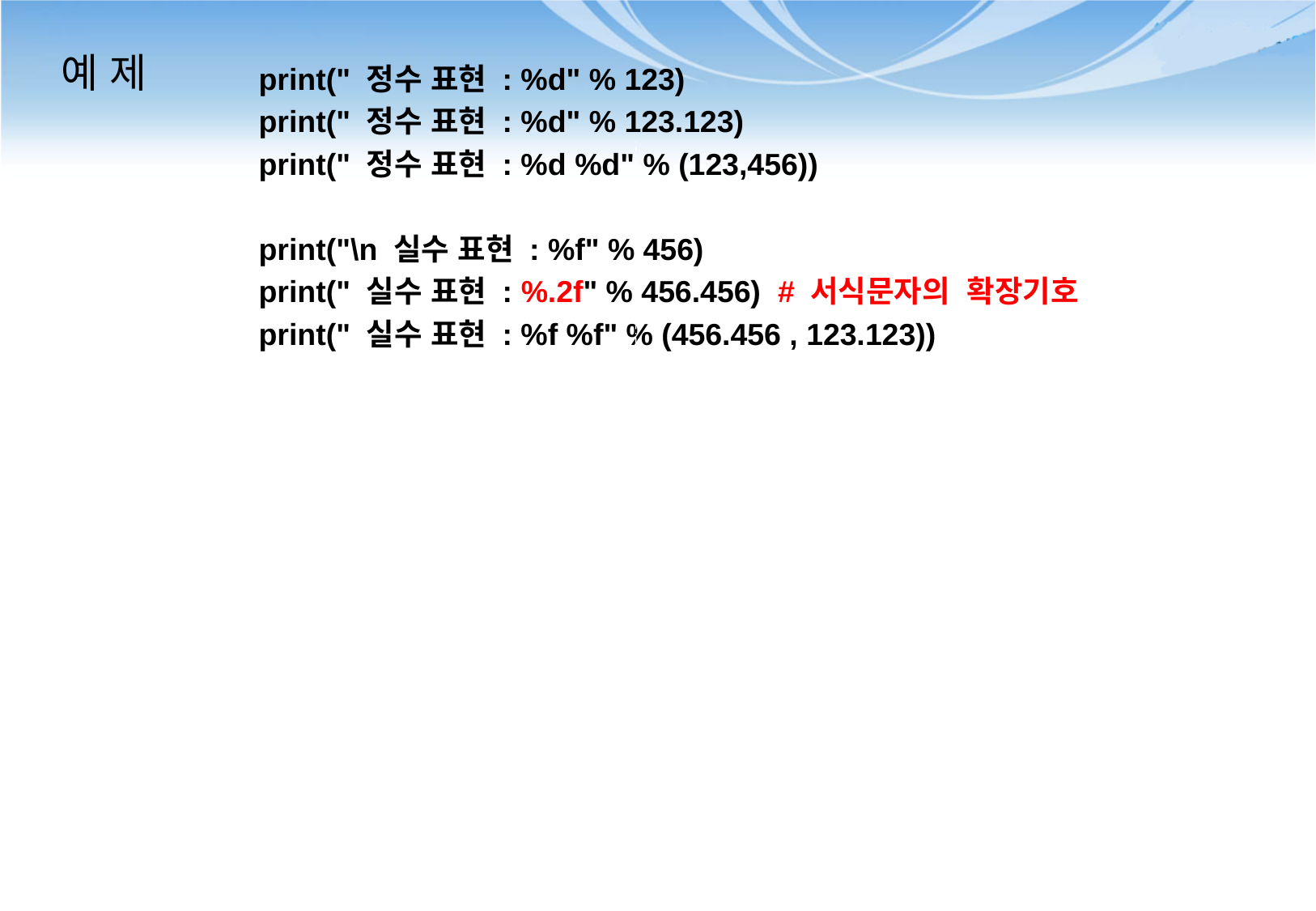

# 예 제
print(" 정수 표현 : %d" % 123)
print(" 정수 표현 : %d" % 123.123)
print(" 정수 표현 : %d %d" % (123,456))

print("\n 실수 표현 : %f" % 456)
print(" 실수 표현 : %.2f" % 456.456)  # 서식문자의  확장기호
print(" 실수 표현 : %f %f" % (456.456 , 123.123))